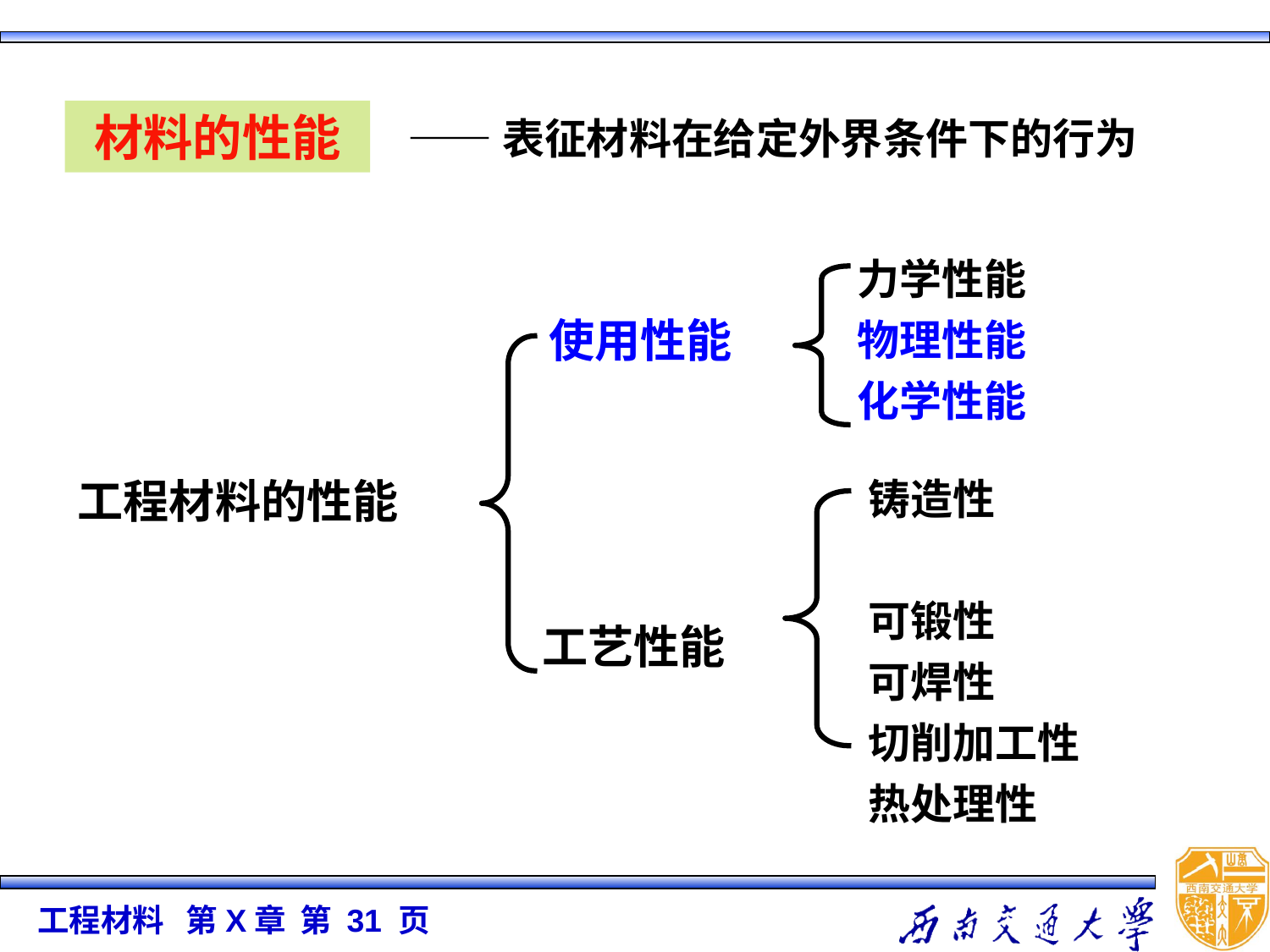

材料的性能
——表征材料在给定外界条件下的行为
力学性能
物理性能
化学性能

 使用性能

铸造性
可锻性
可焊性
切削加工性
热处理性
工程材料的性能

 工艺性能